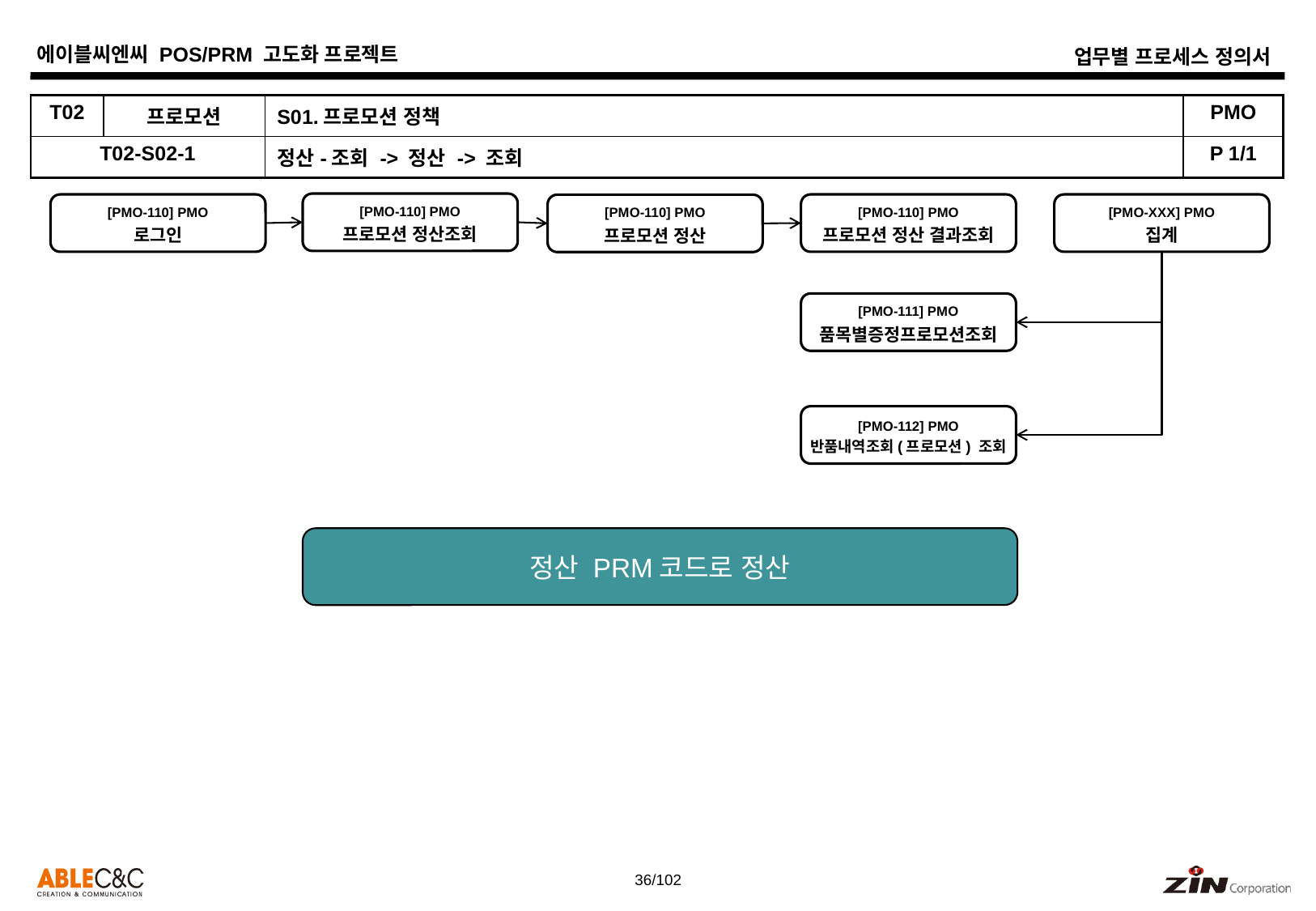

| T02 | 프로모션 | S01.프로모션 정책 | PMO |
| --- | --- | --- | --- |
| T02-S02-1 |  | 정산-조회 -> 정산 -> 조회 | P 1/1 |
[PMO-110] PMO
프로모션 정산조회
[PMO-110] PMO
로그인
[PMO-110] PMO
프로모션 정산 결과조회
[PMO-XXX] PMO
집계
[PMO-110] PMO
프로모션 정산
[PMO-111] PMO
품목별증정프로모션조회
[PMO-112] PMO
반품내역조회(프로모션) 조회
정산 PRM코드로 정산